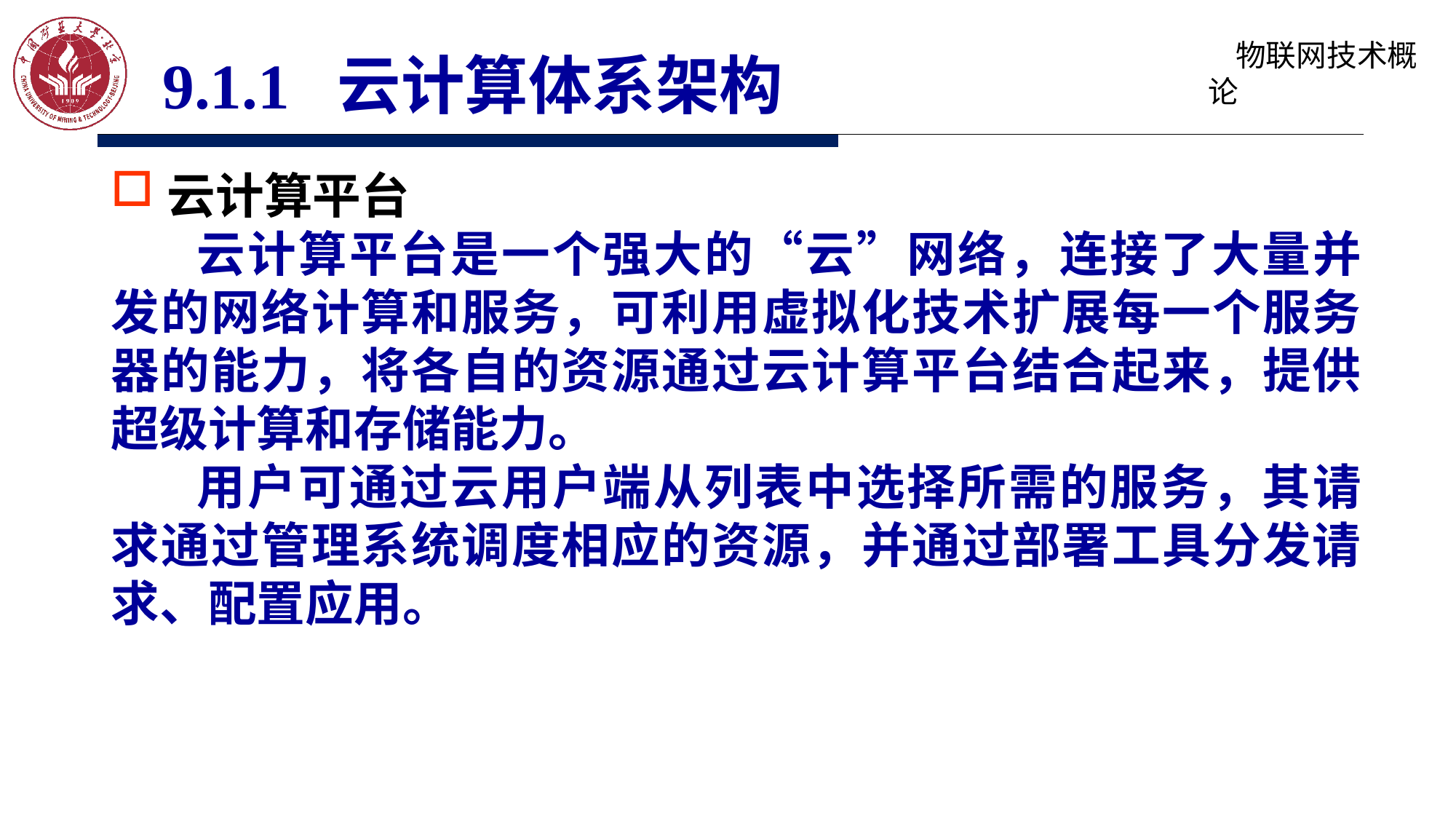

9.1.1  云计算体系架构
云计算平台
云计算平台是一个强大的“云”网络，连接了大量并发的网络计算和服务，可利用虚拟化技术扩展每一个服务器的能力，将各自的资源通过云计算平台结合起来，提供超级计算和存储能力。
用户可通过云用户端从列表中选择所需的服务，其请求通过管理系统调度相应的资源，并通过部署工具分发请求、配置应用。